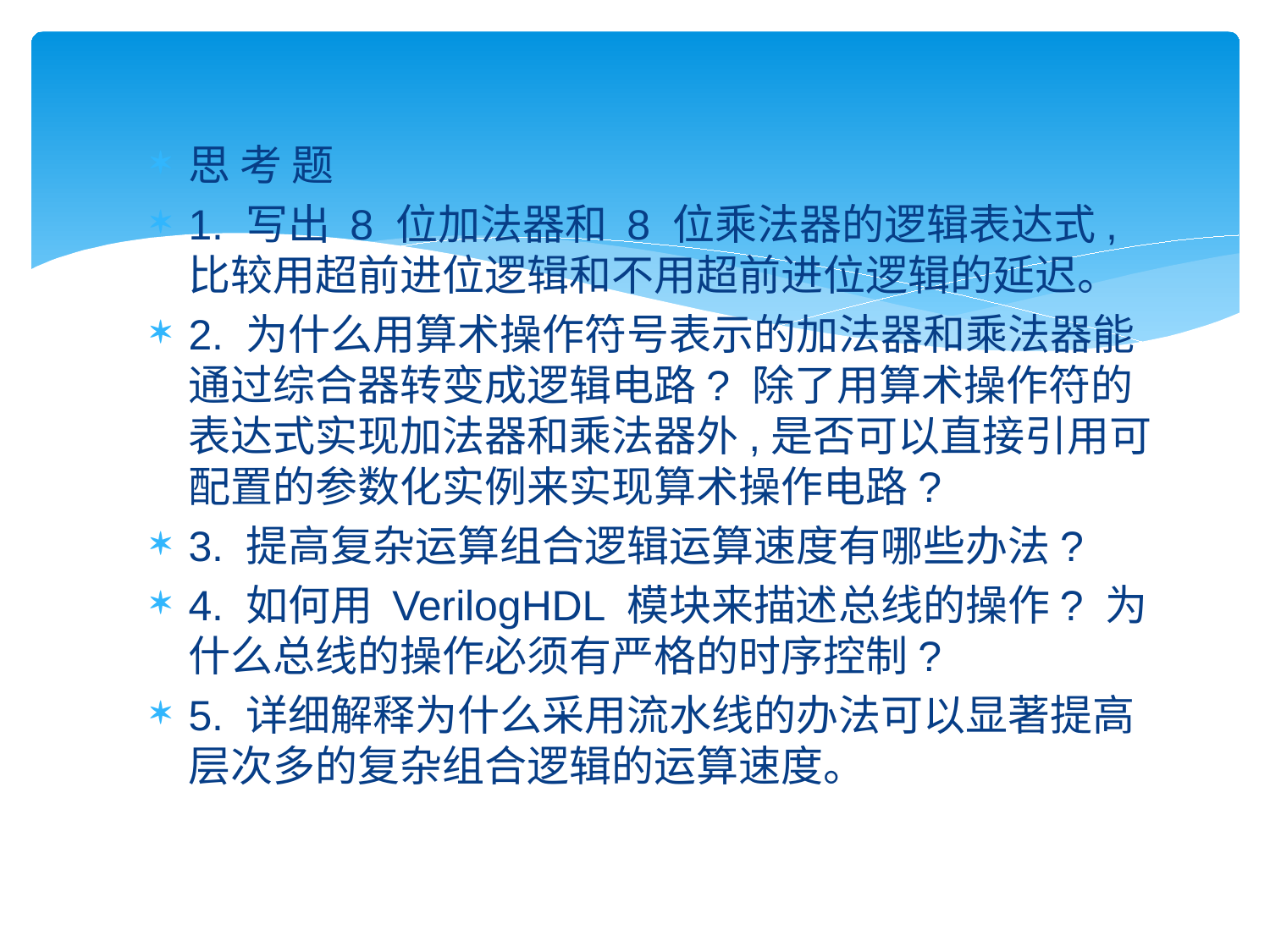

#
思 考 题
1. 写出 8 位加法器和 8 位乘法器的逻辑表达式,比较用超前进位逻辑和不用超前进位逻辑的延迟。
2. 为什么用算术操作符号表示的加法器和乘法器能通过综合器转变成逻辑电路? 除了用算术操作符的表达式实现加法器和乘法器外,是否可以直接引用可配置的参数化实例来实现算术操作电路?
3. 提高复杂运算组合逻辑运算速度有哪些办法?
4. 如何用 VerilogHDL 模块来描述总线的操作? 为什么总线的操作必须有严格的时序控制?
5. 详细解释为什么采用流水线的办法可以显著提高层次多的复杂组合逻辑的运算速度。